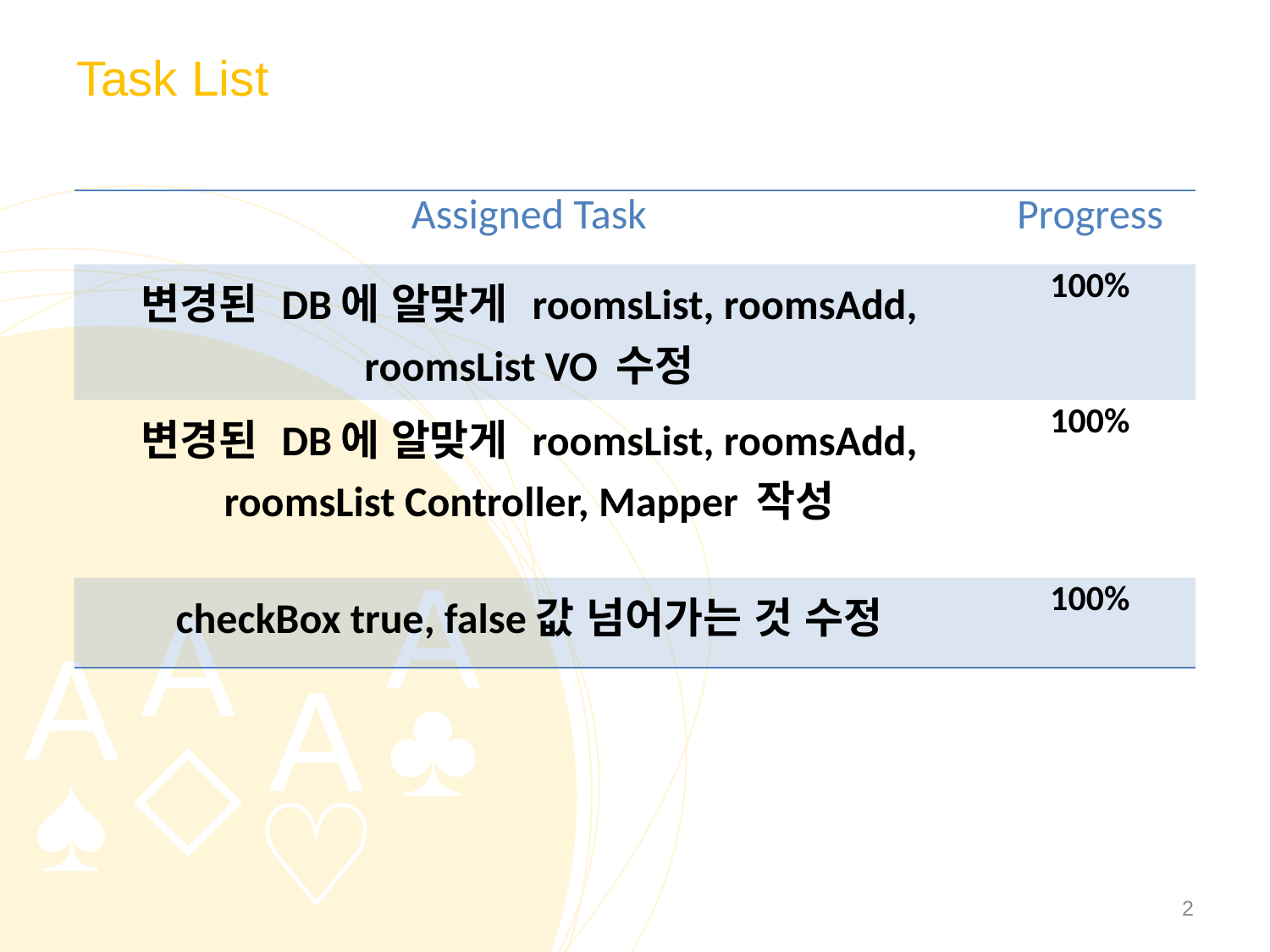

# Task List
| Assigned Task | Progress |
| --- | --- |
| 변경된 DB에 알맞게 roomsList, roomsAdd, roomsList VO 수정 | 100% |
| 변경된 DB에 알맞게 roomsList, roomsAdd, roomsList Controller, Mapper 작성 | 100% |
| checkBox true, false값 넘어가는 것 수정 | 100% |
2